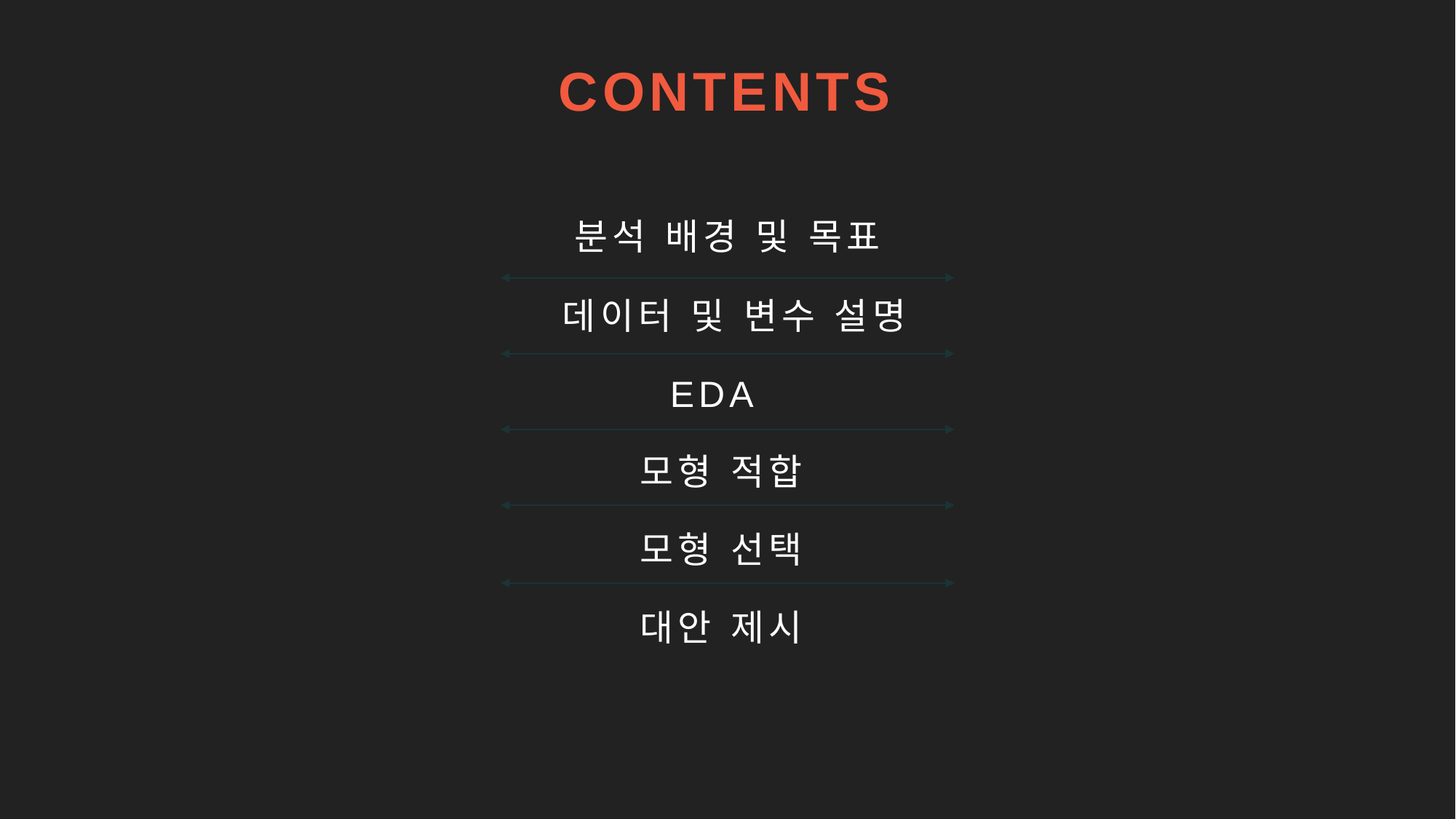

CONTENTS
분석 배경 및 목표
데이터 및 변수 설명
EDA
모형 적합
모형 선택
대안 제시